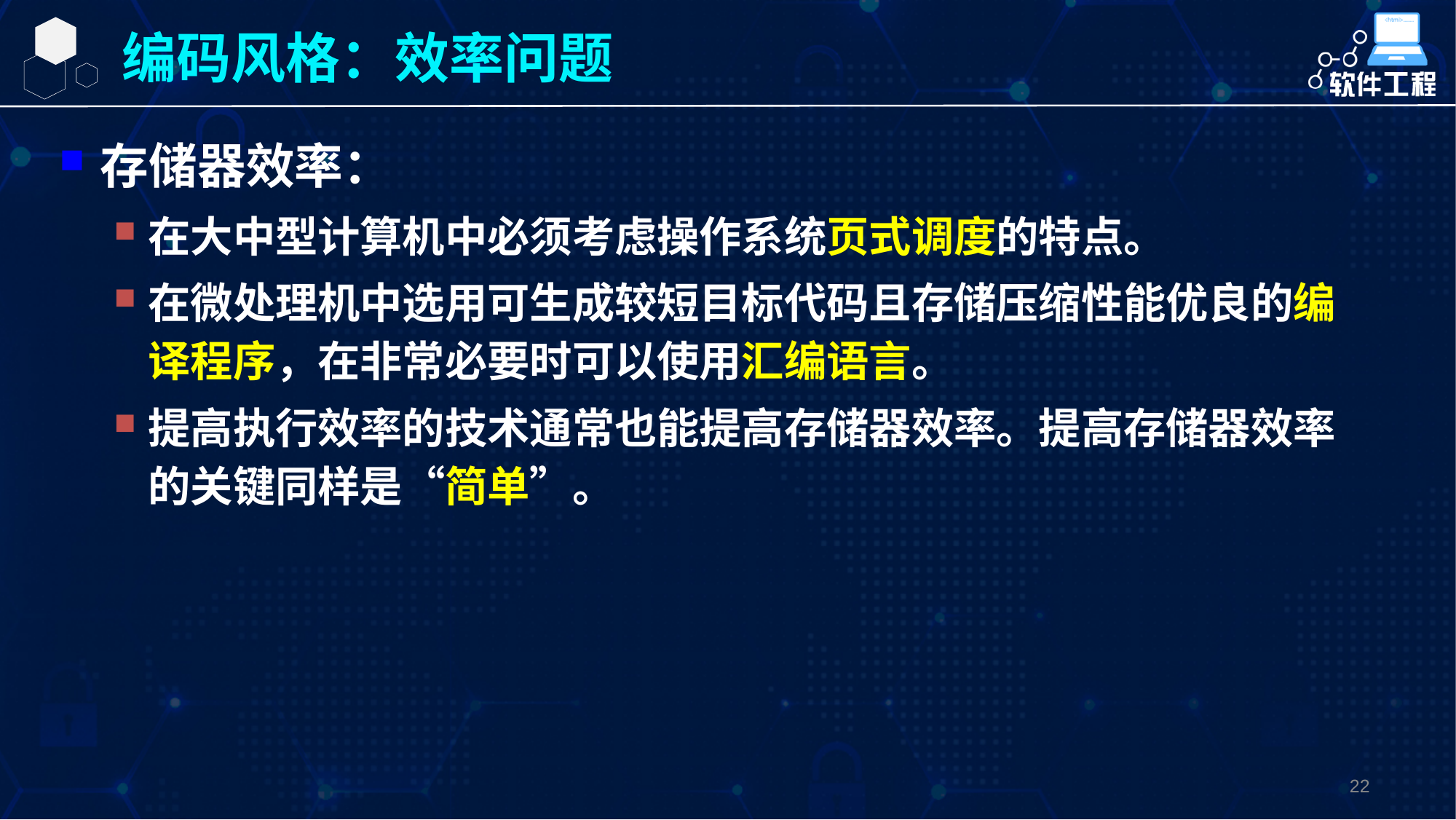

编码风格：效率问题
存储器效率：
在大中型计算机中必须考虑操作系统页式调度的特点。
在微处理机中选用可生成较短目标代码且存储压缩性能优良的编译程序，在非常必要时可以使用汇编语言。
提高执行效率的技术通常也能提高存储器效率。提高存储器效率的关键同样是“简单”。
22